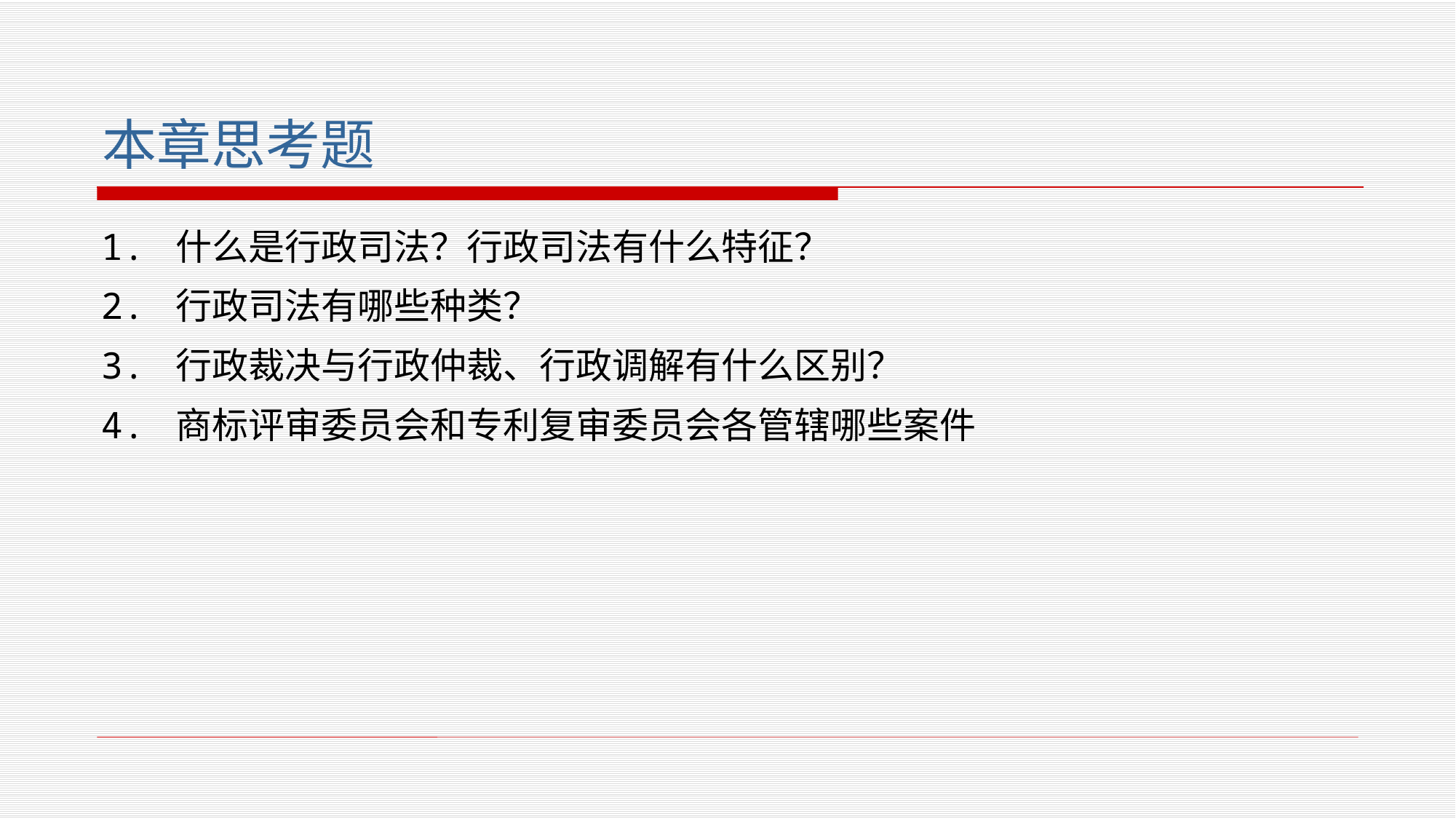

# 本章思考题
1. 什么是行政司法？行政司法有什么特征？
2. 行政司法有哪些种类？
3. 行政裁决与行政仲裁、行政调解有什么区别？
4. 商标评审委员会和专利复审委员会各管辖哪些案件